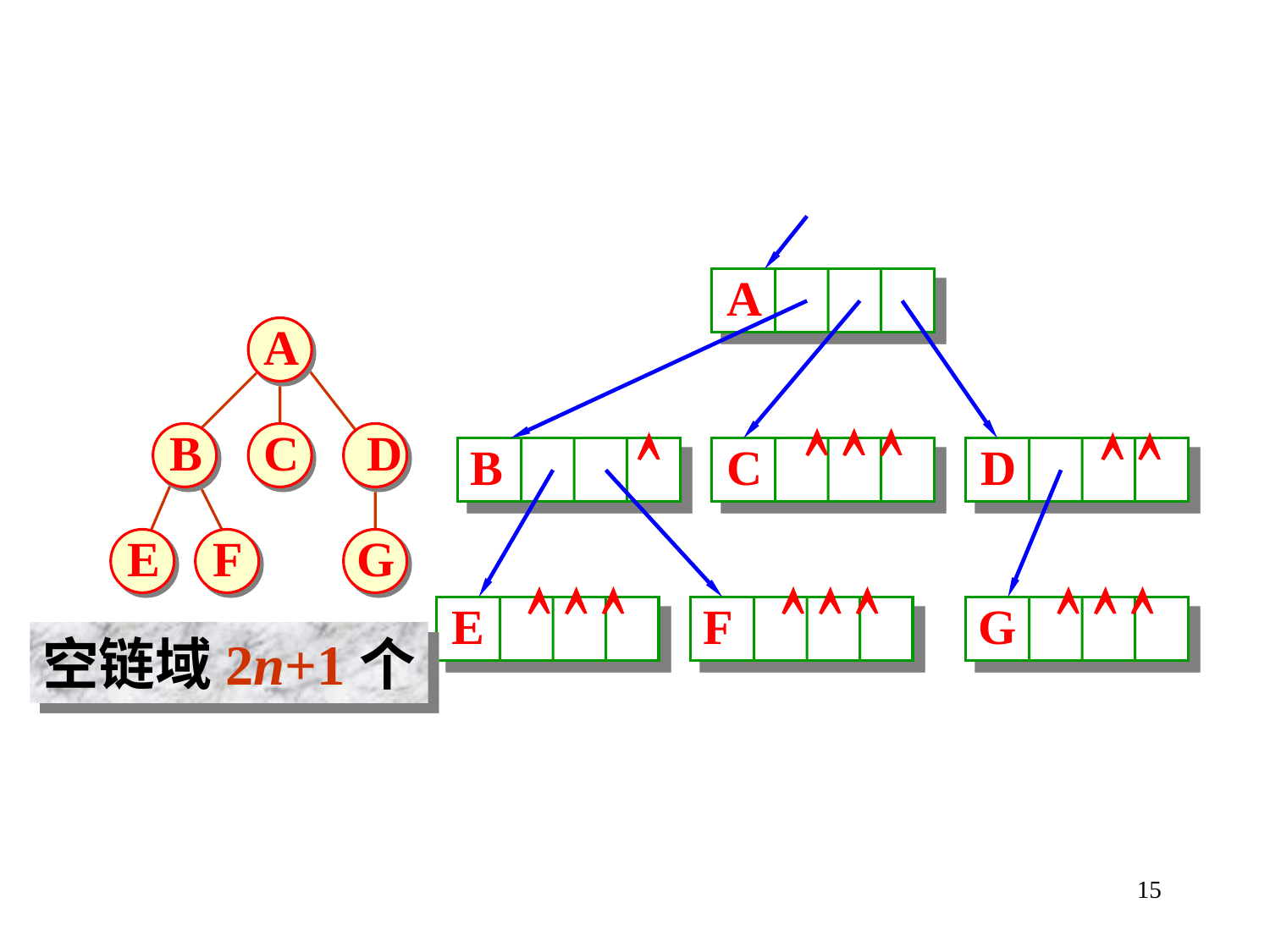

A

A

∧ ∧ ∧
B
C
D
∧
∧ ∧

B
C
D

E
F
G

∧ ∧ ∧
∧ ∧ ∧
∧ ∧ ∧
E
F
G

空链域2n+1个
15